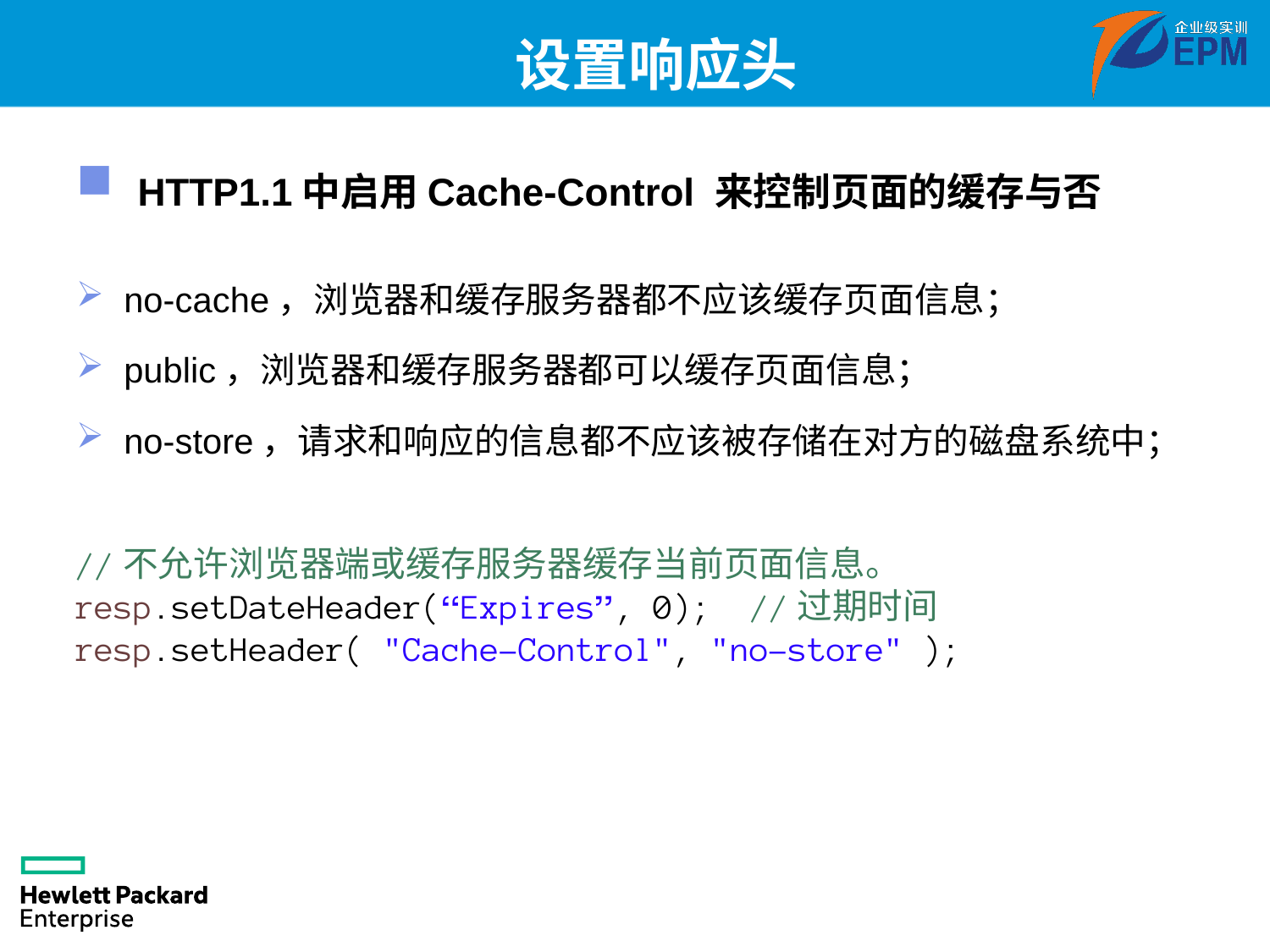

# 设置响应头
 HTTP1.1中启用Cache-Control 来控制页面的缓存与否

no-cache，浏览器和缓存服务器都不应该缓存页面信息；
public，浏览器和缓存服务器都可以缓存页面信息；
no-store，请求和响应的信息都不应该被存储在对方的磁盘系统中；

//不允许浏览器端或缓存服务器缓存当前页面信息。
resp.setDateHeader(“Expires”, 0);  //过期时间
resp.setHeader( "Cache-Control", "no-store" );